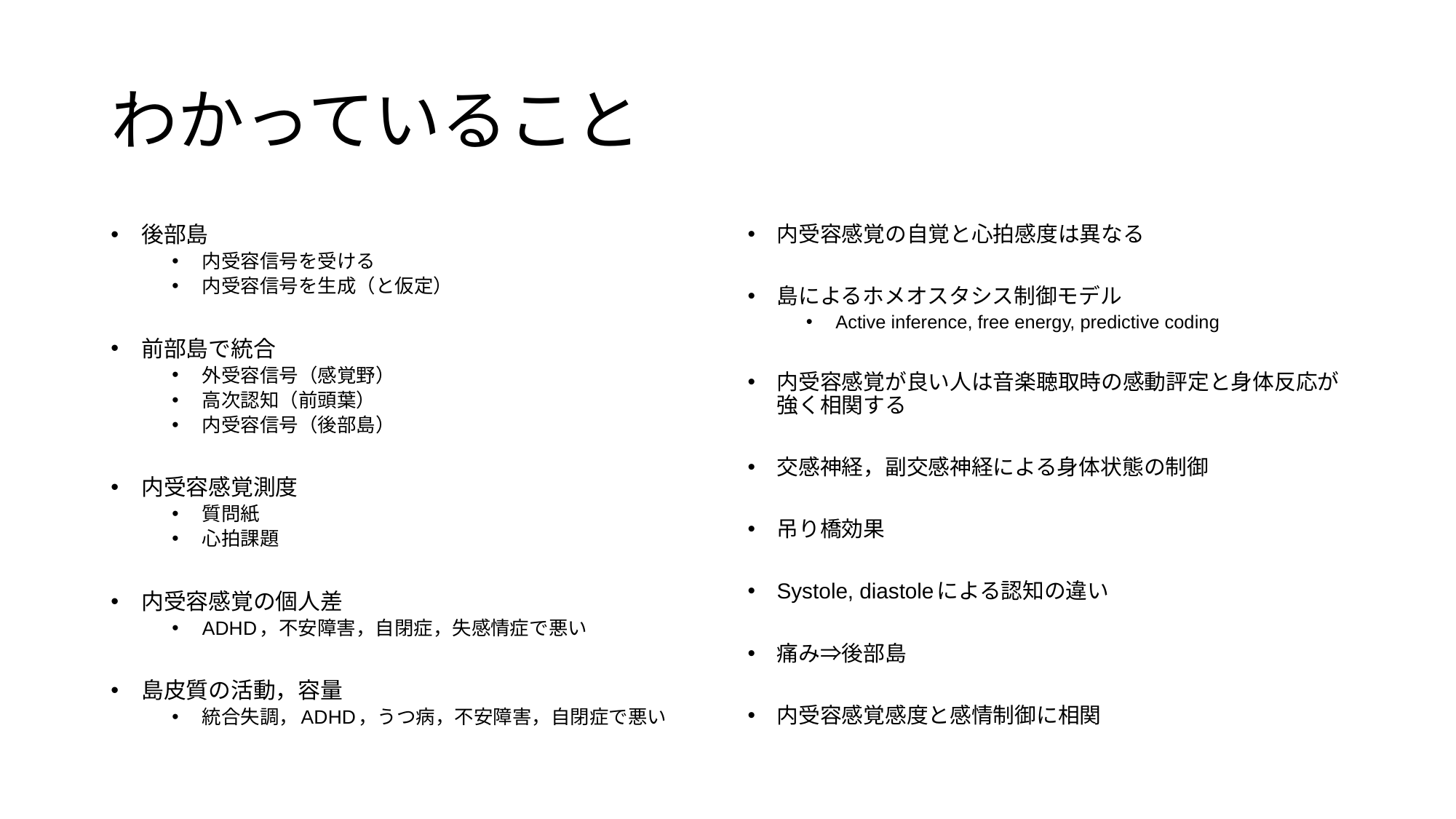

# わかっていること
後部島
内受容信号を受ける
内受容信号を生成（と仮定）

前部島で統合
外受容信号（感覚野）
高次認知（前頭葉）
内受容信号（後部島）

内受容感覚測度
質問紙
心拍課題

内受容感覚の個人差
ADHD，不安障害，自閉症，失感情症で悪い

島皮質の活動，容量
統合失調，ADHD，うつ病，不安障害，自閉症で悪い
内受容感覚の自覚と心拍感度は異なる

島によるホメオスタシス制御モデル
Active inference, free energy, predictive coding

内受容感覚が良い人は音楽聴取時の感動評定と身体反応が強く相関する

交感神経，副交感神経による身体状態の制御

吊り橋効果

Systole, diastoleによる認知の違い

痛み⇒後部島

内受容感覚感度と感情制御に相関